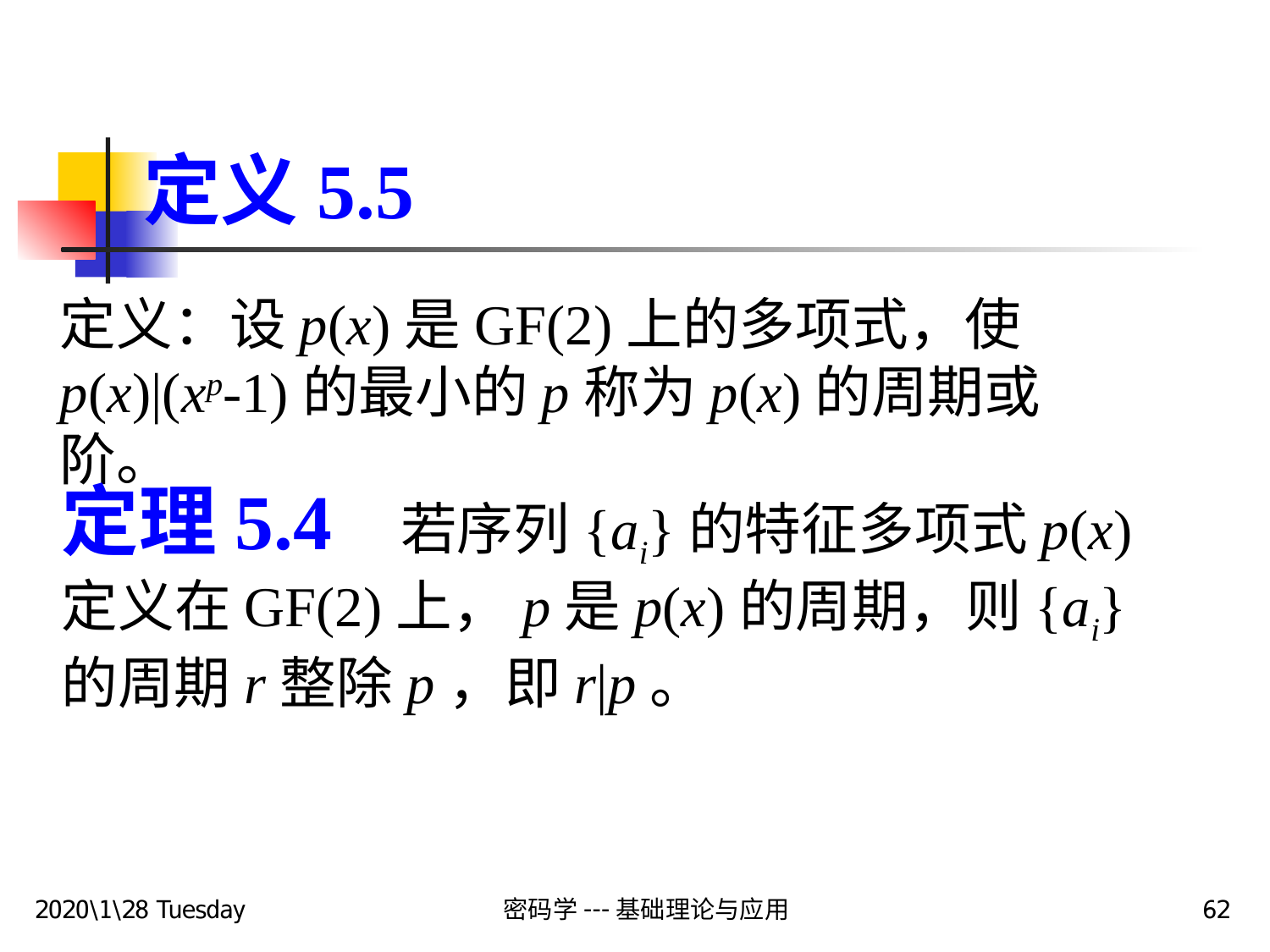

定义5.5
定义：设p(x)是GF(2)上的多项式，使p(x)|(xp-1)的最小的p称为p(x)的周期或阶。
定理5.4　若序列{ai}的特征多项式p(x)定义在GF(2)上，p是p(x)的周期，则{ai}的周期r整除p，即r|p。
2020\1\28 Tuesday
密码学---基础理论与应用
62